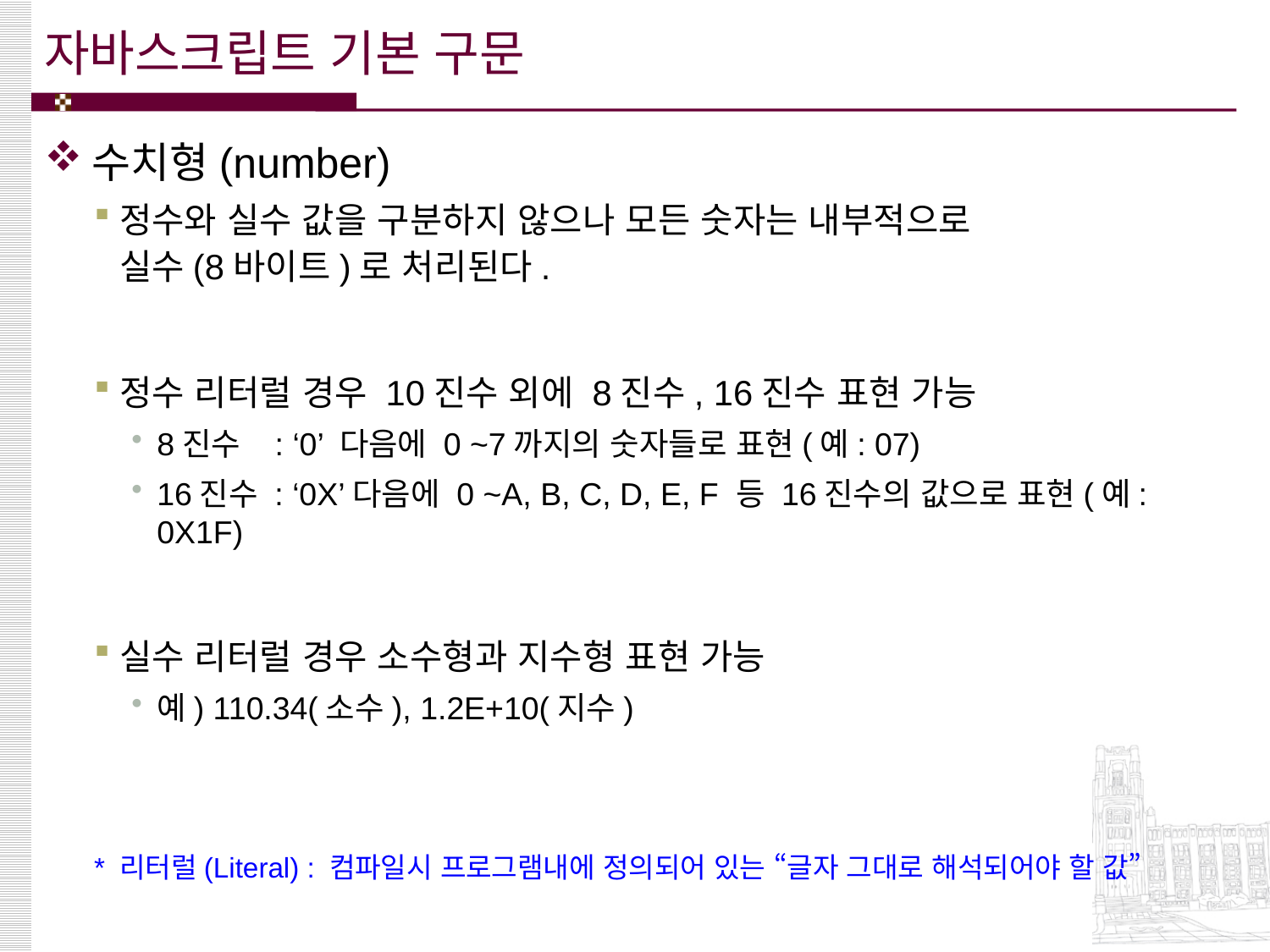

# 자바스크립트 기본 구문
수치형(number)
정수와 실수 값을 구분하지 않으나 모든 숫자는 내부적으로
실수(8바이트)로 처리된다.

정수 리터럴 경우 10진수 외에 8진수, 16진수 표현 가능
8진수   : ‘0’ 다음에 0 ~7까지의 숫자들로 표현(예: 07)
16진수 : ‘0X’다음에 0 ~A, B, C, D, E, F 등 16진수의 값으로 표현(예: 0X1F)

실수 리터럴 경우 소수형과 지수형 표현 가능
예) 110.34(소수), 1.2E+10(지수)

* 리터럴(Literal) : 컴파일시 프로그램내에 정의되어 있는 “글자 그대로 해석되어야 할 값”